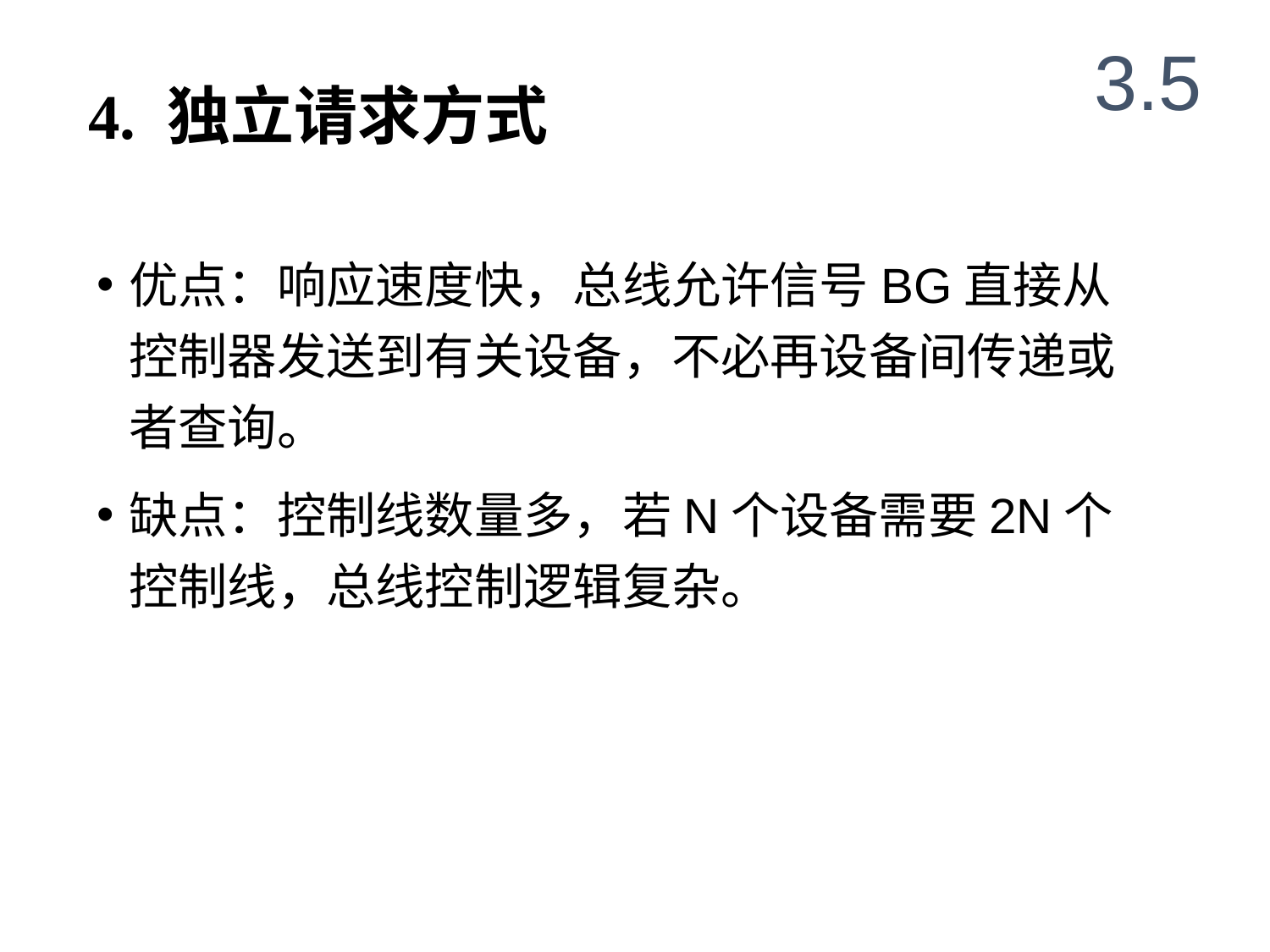

3.5
4. 独立请求方式
优点：响应速度快，总线允许信号BG直接从控制器发送到有关设备，不必再设备间传递或者查询。
缺点：控制线数量多，若n个设备需要2n个控制线，总线控制逻辑复杂。